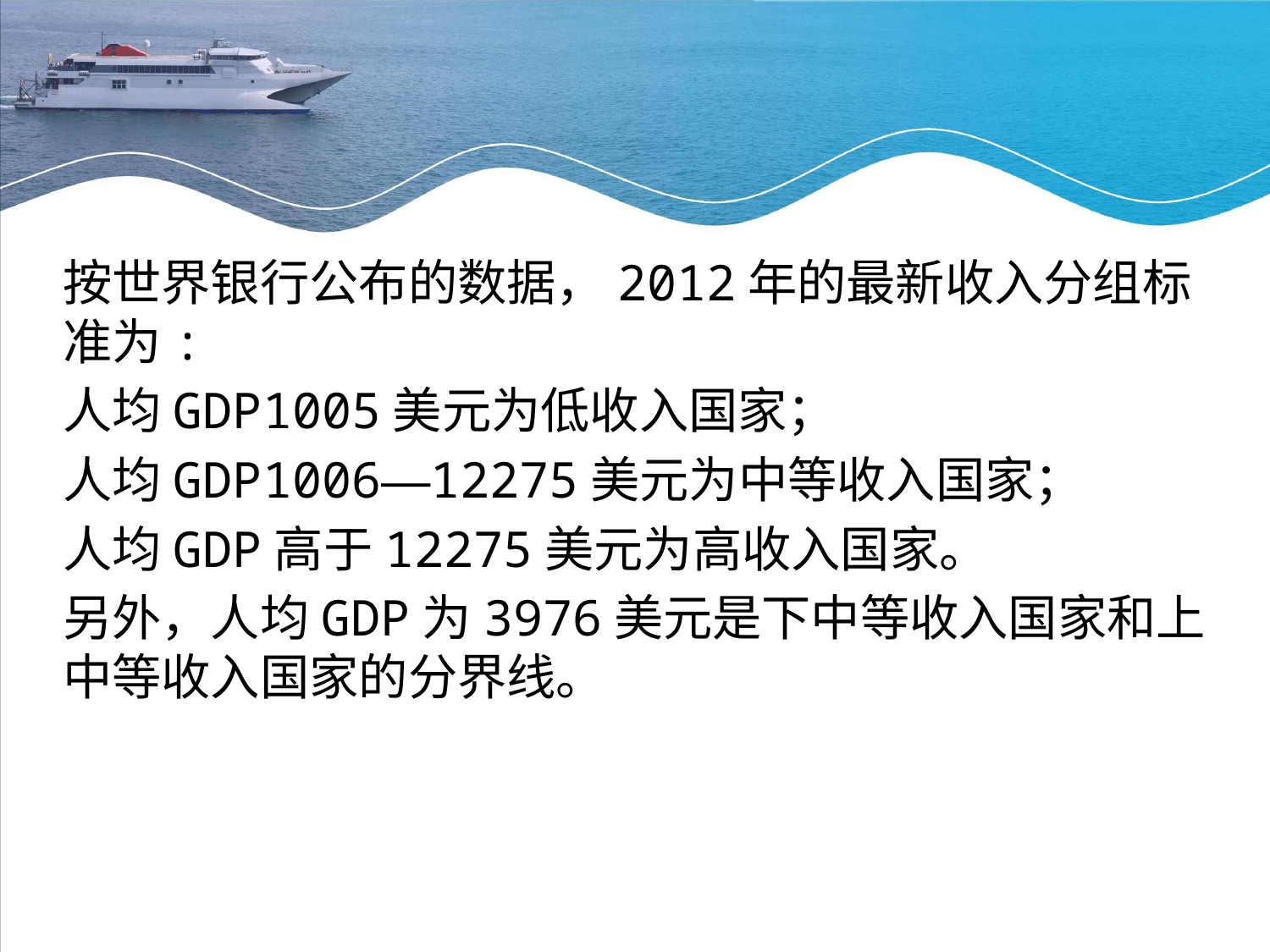

按世界银行公布的数据，2012年的最新收入分组标准为:
人均GDP1005美元为低收入国家；
人均GDP1006—12275美元为中等收入国家；
人均GDP高于12275美元为高收入国家。
另外，人均GDP为3976美元是下中等收入国家和上中等收入国家的分界线。